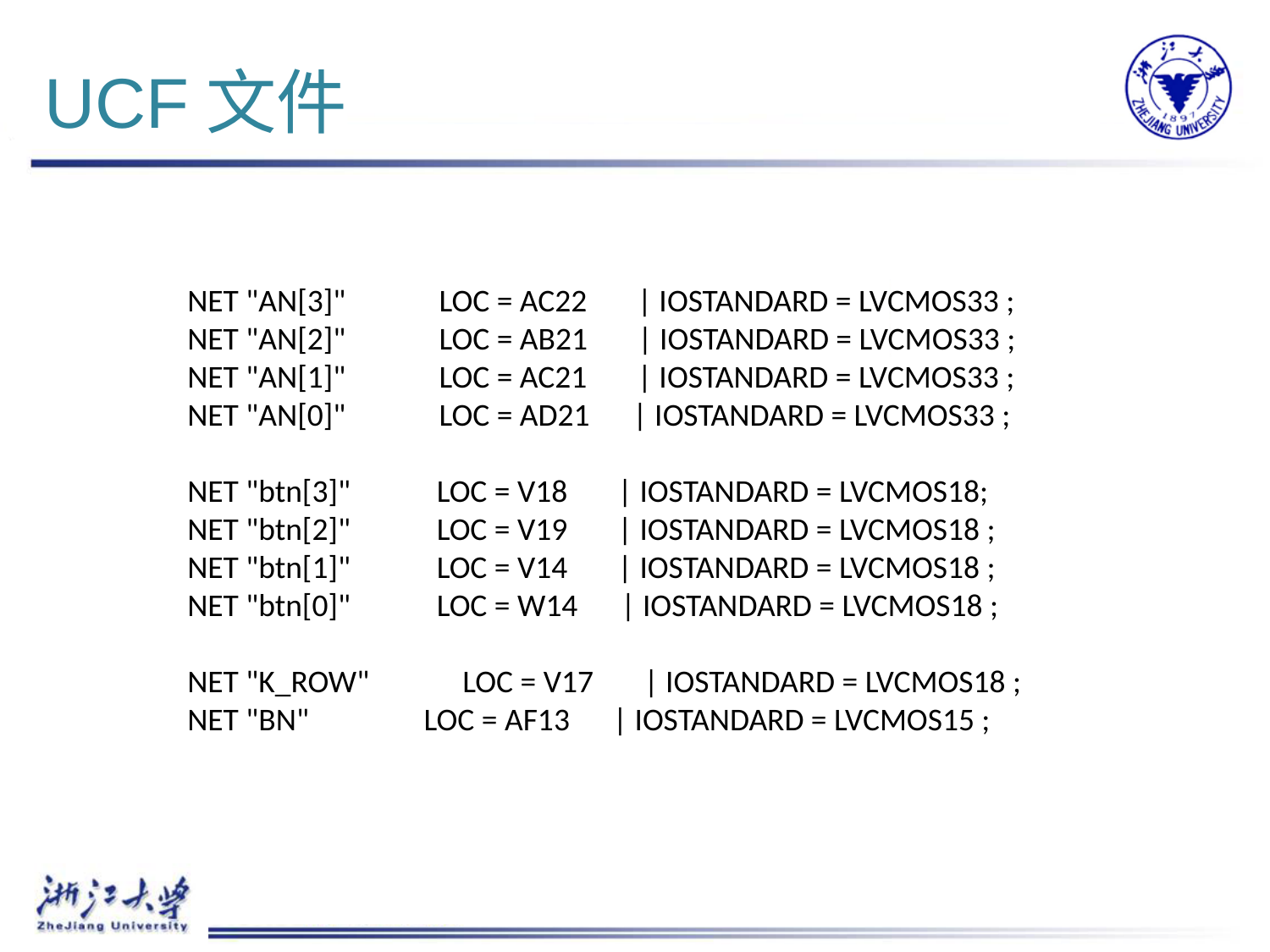

# UCF文件

NET "AN[3]"             LOC = AC22       | IOSTANDARD = LVCMOS33 ;
NET "AN[2]"             LOC = AB21       | IOSTANDARD = LVCMOS33 ;
NET "AN[1]"             LOC = AC21       | IOSTANDARD = LVCMOS33 ;
NET "AN[0]"             LOC = AD21      | IOSTANDARD = LVCMOS33 ;

NET "btn[3]"            LOC = V18       | IOSTANDARD = LVCMOS18;
NET "btn[2]"            LOC = V19       | IOSTANDARD = LVCMOS18 ;
NET "btn[1]"            LOC = V14       | IOSTANDARD = LVCMOS18 ;
NET "btn[0]"            LOC = W14      | IOSTANDARD = LVCMOS18 ;

NET "K_ROW"             LOC = V17       | IOSTANDARD = LVCMOS18 ;
NET "BN"                LOC = AF13      | IOSTANDARD = LVCMOS15 ;